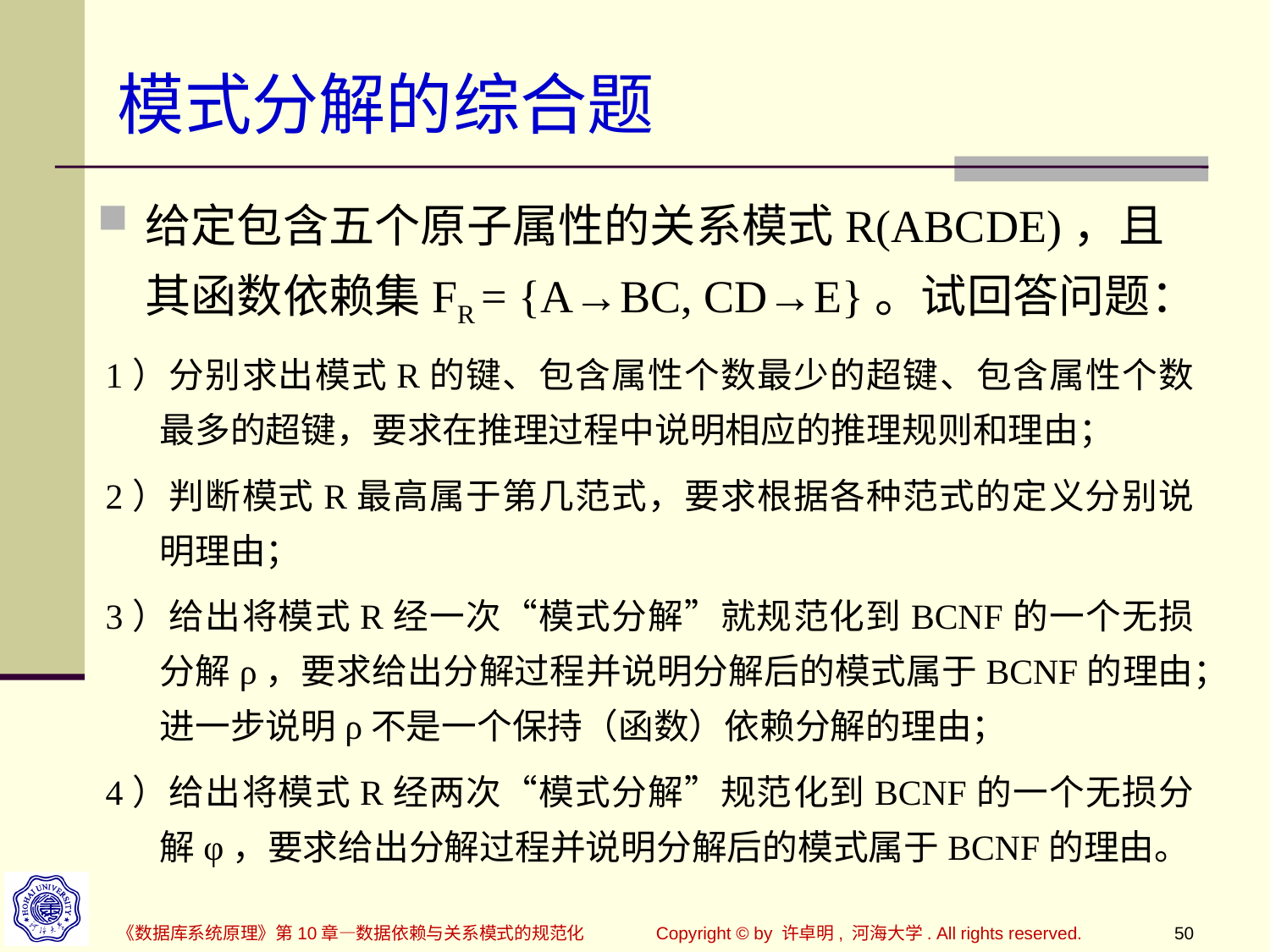

# 模式分解的综合题
给定包含五个原子属性的关系模式R(ABCDE)，且其函数依赖集FR = {A→BC, CD→E}。试回答问题：
1）分别求出模式R的键、包含属性个数最少的超键、包含属性个数最多的超键，要求在推理过程中说明相应的推理规则和理由；
2）判断模式R最高属于第几范式，要求根据各种范式的定义分别说明理由；
3）给出将模式R经一次“模式分解”就规范化到BCNF的一个无损分解ρ，要求给出分解过程并说明分解后的模式属于BCNF的理由；进一步说明ρ不是一个保持（函数）依赖分解的理由；
4）给出将模式R经两次“模式分解”规范化到BCNF的一个无损分解φ，要求给出分解过程并说明分解后的模式属于BCNF的理由。
《数据库系统原理》第10章—数据依赖与关系模式的规范化
Copyright © by 许卓明, 河海大学. All rights reserved.
50